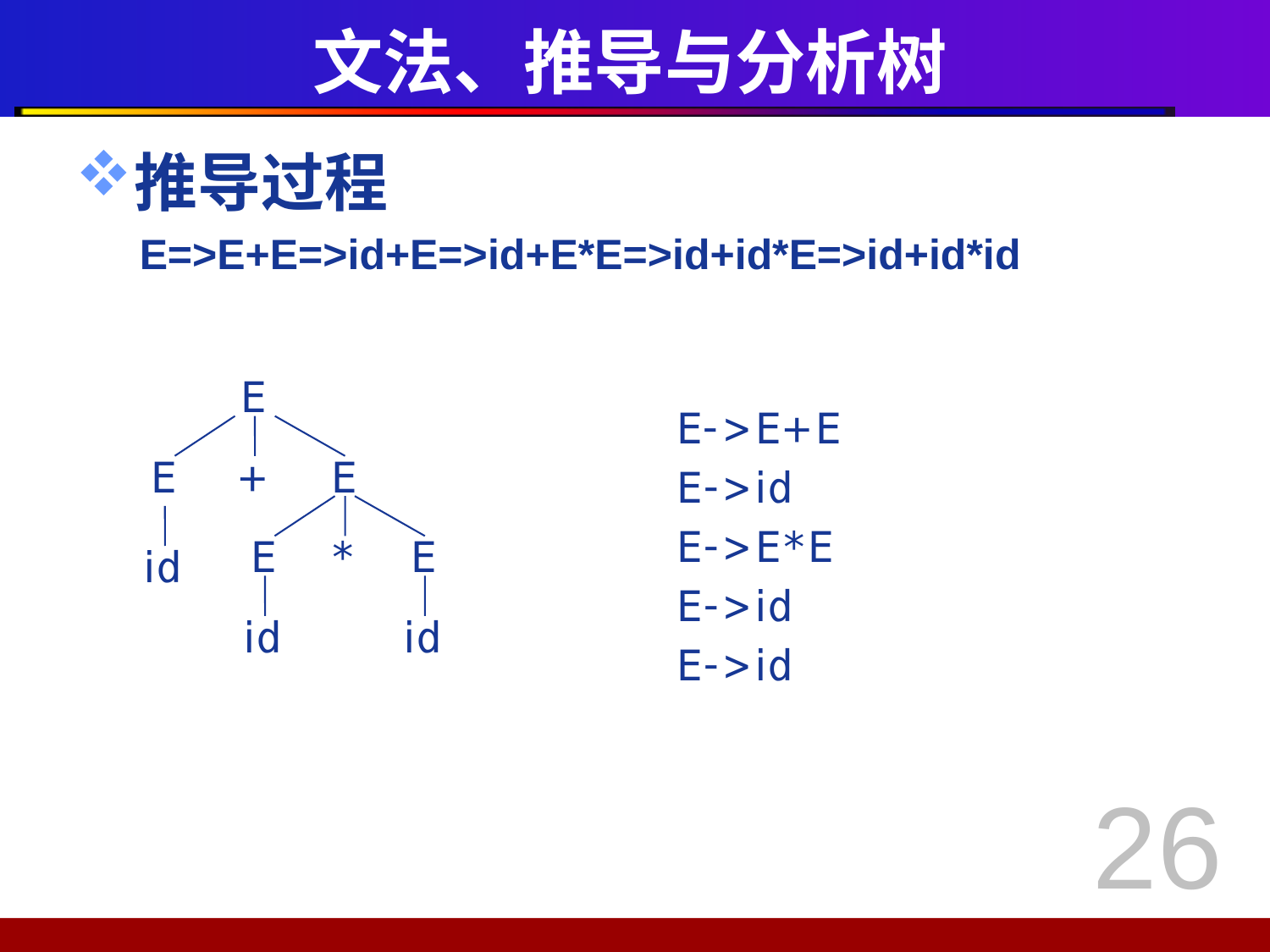

# 文法、推导与分析树
推导过程
E=>E+E=>id+E=>id+E*E=>id+id*E=>id+id*id
E
E->E+E

E->id
+
E
E

E->E*E
*
E
E
id
E->id

id
id
E->id
26